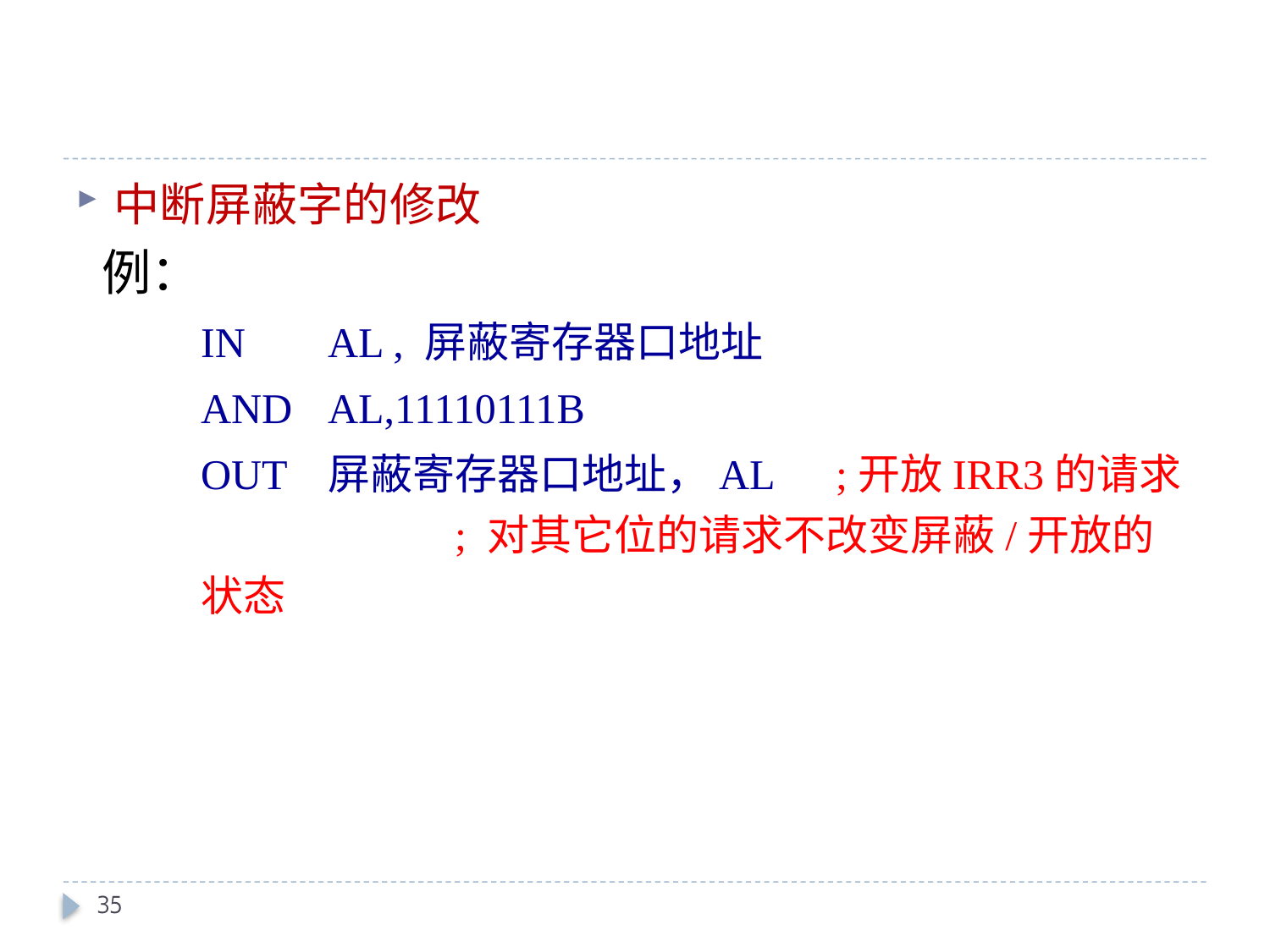

中断屏蔽字的修改
例：
IN	AL , 屏蔽寄存器口地址
AND	AL,11110111B
OUT	屏蔽寄存器口地址，AL	;开放IRR3的请求
		; 对其它位的请求不改变屏蔽/开放的状态

35